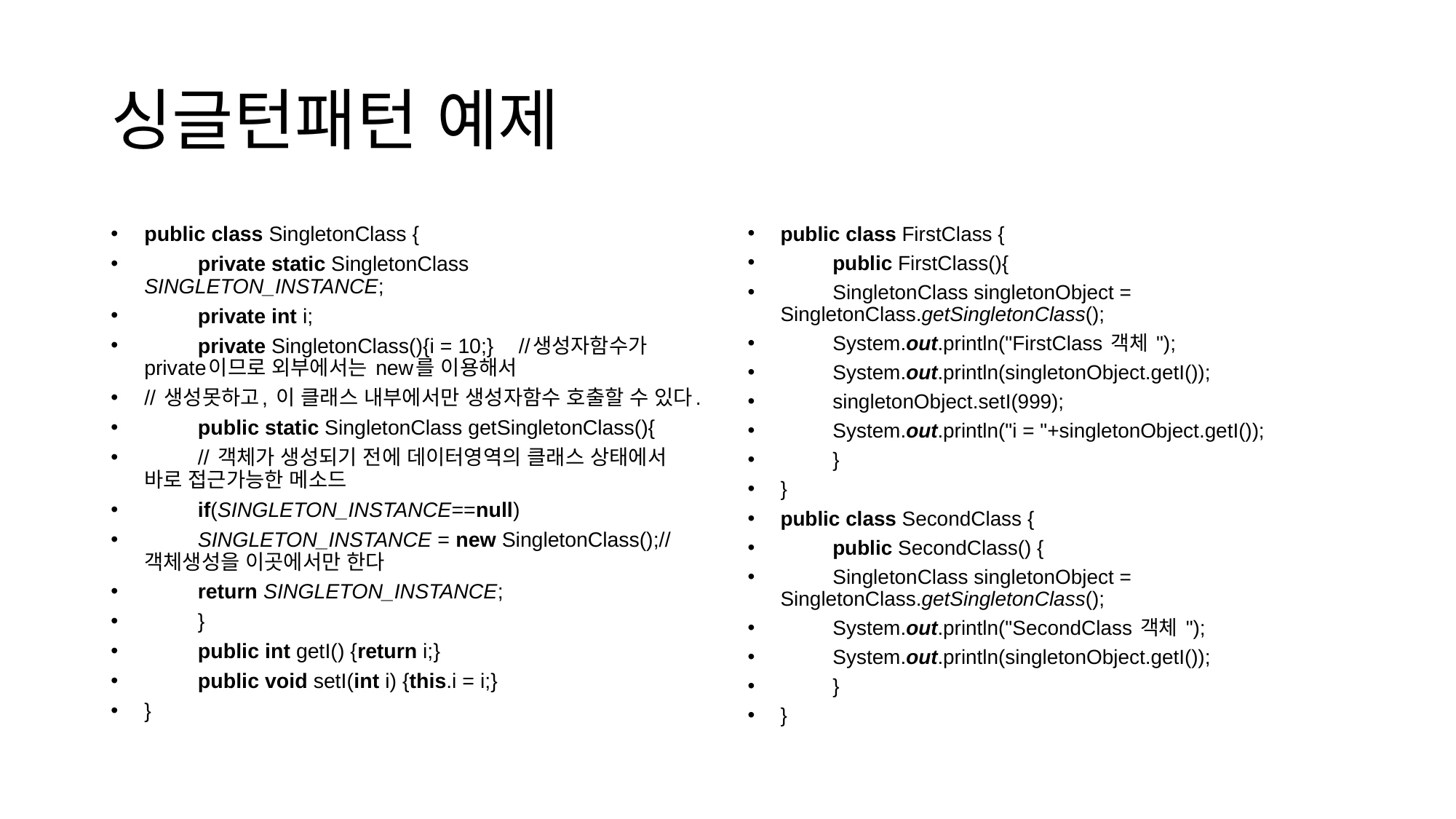

# 싱글턴패턴 예제
public class SingletonClass {
	private static SingletonClass SINGLETON_INSTANCE;
	private int i;
	private SingletonClass(){i = 10;}	//생성자함수가 private이므로 외부에서는 new를 이용해서
// 생성못하고, 이 클래스 내부에서만 생성자함수 호출할 수 있다.
	public static SingletonClass getSingletonClass(){
		// 객체가 생성되기 전에 데이터영역의 클래스 상태에서 바로 접근가능한 메소드
		if(SINGLETON_INSTANCE==null)
			SINGLETON_INSTANCE = new SingletonClass();//객체생성을 이곳에서만 한다
		return SINGLETON_INSTANCE;
	}
	public int getI() {return i;}
	public void setI(int i) {this.i = i;}
}
public class FirstClass {
	public FirstClass(){
		SingletonClass singletonObject = SingletonClass.getSingletonClass();
		System.out.println("FirstClass 객체 ");
		System.out.println(singletonObject.getI());
		singletonObject.setI(999);
		System.out.println("i = "+singletonObject.getI());
	}
}
public class SecondClass {
	public SecondClass() {
		SingletonClass singletonObject = SingletonClass.getSingletonClass();
		System.out.println("SecondClass 객체 ");
		System.out.println(singletonObject.getI());
	}
}